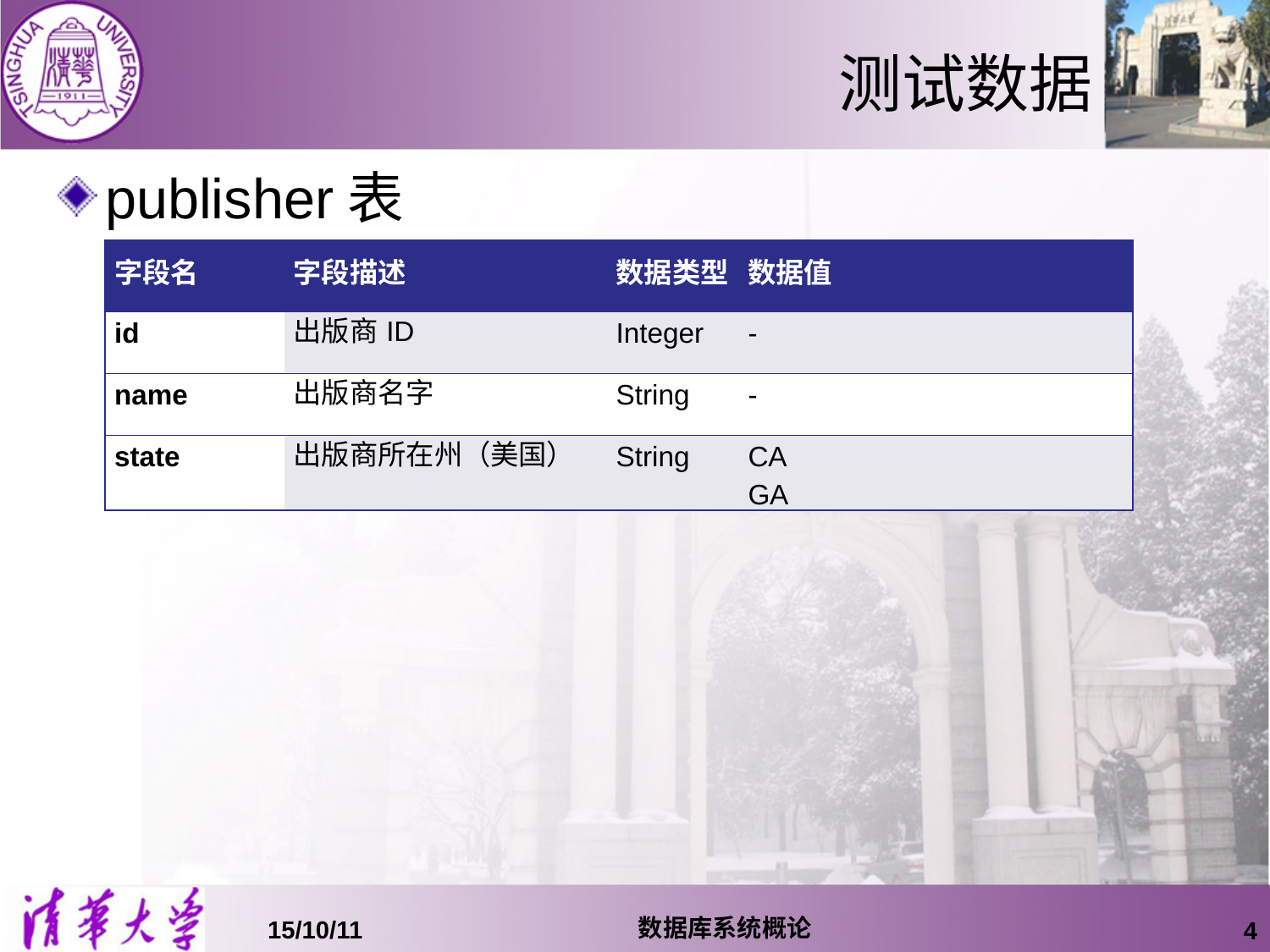

# 测试数据
publisher表

| 字段名 | 字段描述 | 数据类型 | 数据值 |
| --- | --- | --- | --- |
| id | 出版商ID | Integer | - |
| name | 出版商名字 | String | - |
| state | 出版商所在州（美国） | String | CA GA |
数据库系统概论
15/10/11
4